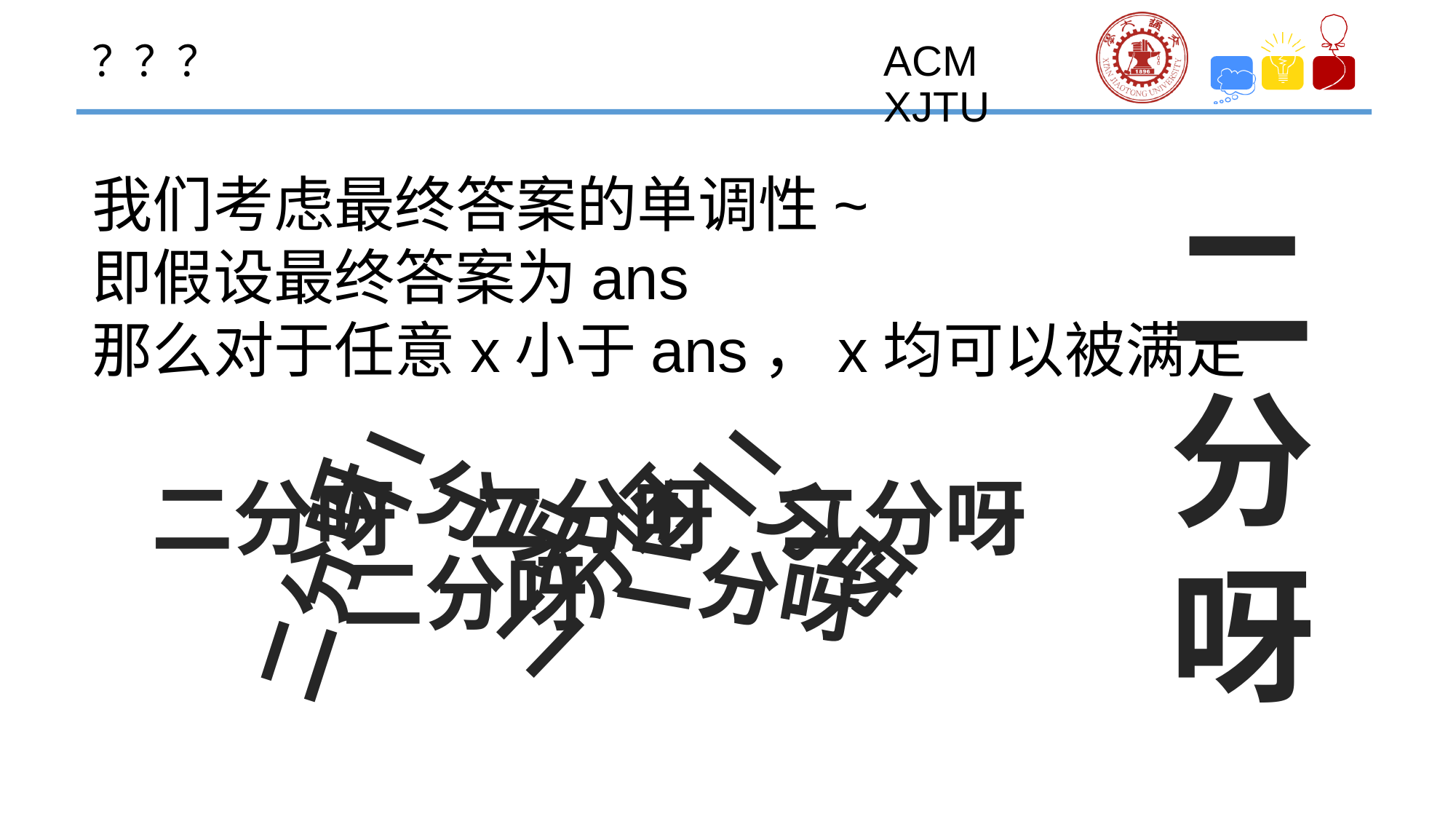

？？？
我们考虑最终答案的单调性~
即假设最终答案为ans
那么对于任意x小于ans，x均可以被满足
二
分
呀
二分呀
二分呀
二分呀
二分呀
二分呀
二分呀
二分呀
二分呀
二分呀